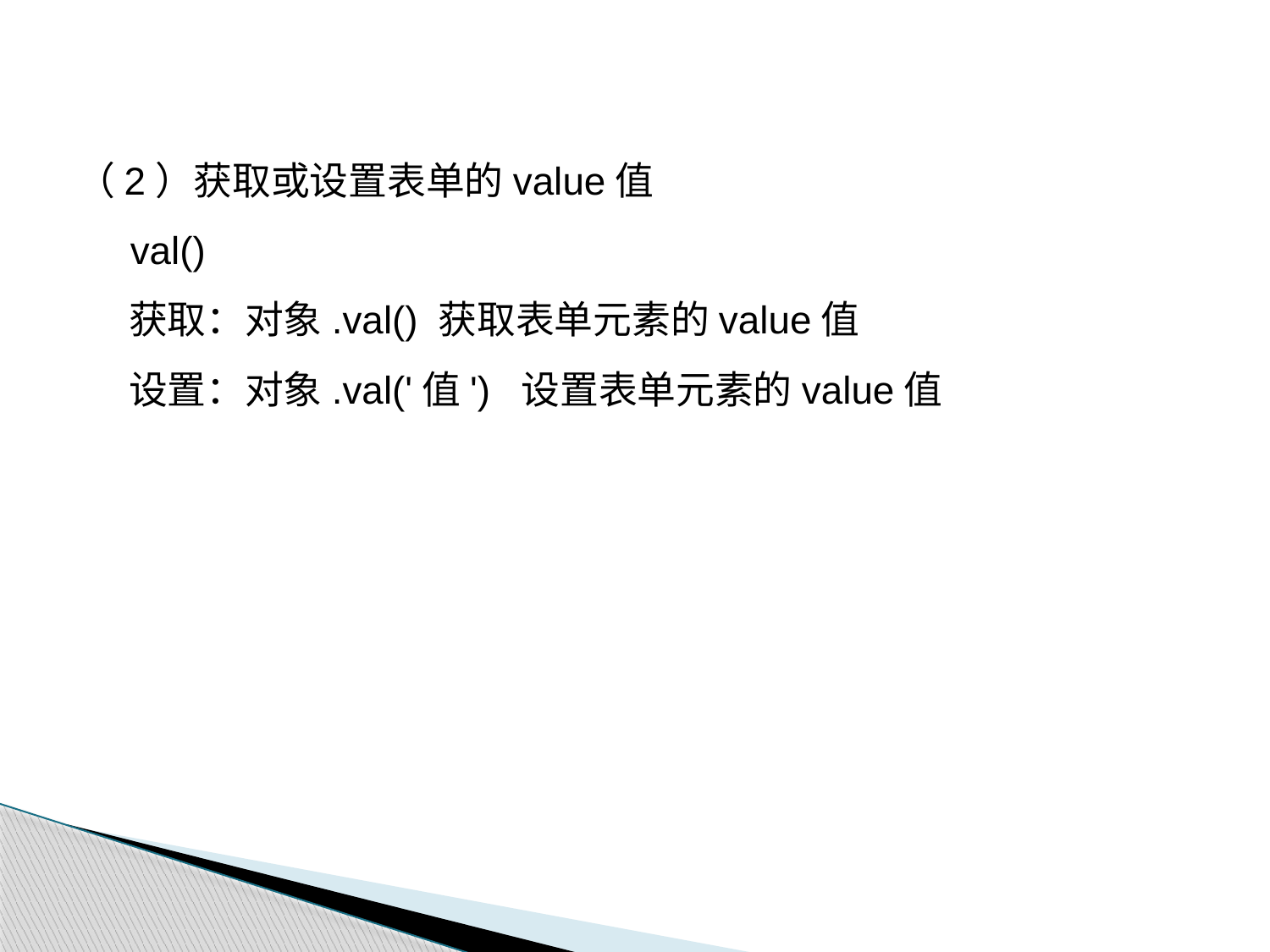

（2）获取或设置表单的value值
     val()
     获取：对象.val() 获取表单元素的value值
     设置：对象.val('值')  设置表单元素的value值